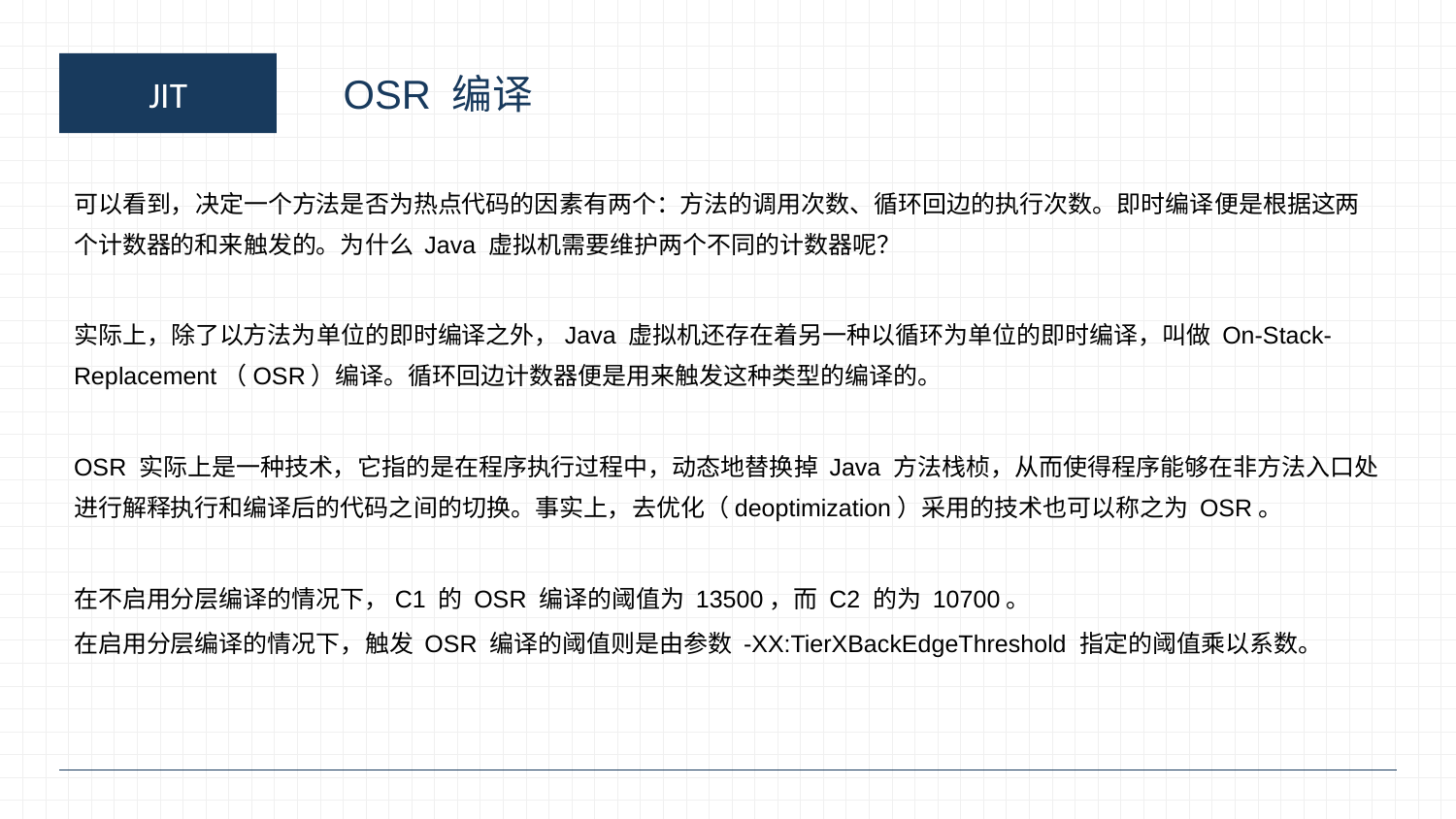

JIT
OSR 编译
可以看到，决定一个方法是否为热点代码的因素有两个：方法的调用次数、循环回边的执行次数。即时编译便是根据这两个计数器的和来触发的。为什么 Java 虚拟机需要维护两个不同的计数器呢？

实际上，除了以方法为单位的即时编译之外，Java 虚拟机还存在着另一种以循环为单位的即时编译，叫做 On-Stack-Replacement（OSR）编译。循环回边计数器便是用来触发这种类型的编译的。

OSR 实际上是一种技术，它指的是在程序执行过程中，动态地替换掉 Java 方法栈桢，从而使得程序能够在非方法入口处进行解释执行和编译后的代码之间的切换。事实上，去优化（deoptimization）采用的技术也可以称之为 OSR。

在不启用分层编译的情况下，C1 的 OSR 编译的阈值为 13500，而 C2 的为 10700。
在启用分层编译的情况下，触发 OSR 编译的阈值则是由参数 -XX:TierXBackEdgeThreshold 指定的阈值乘以系数。